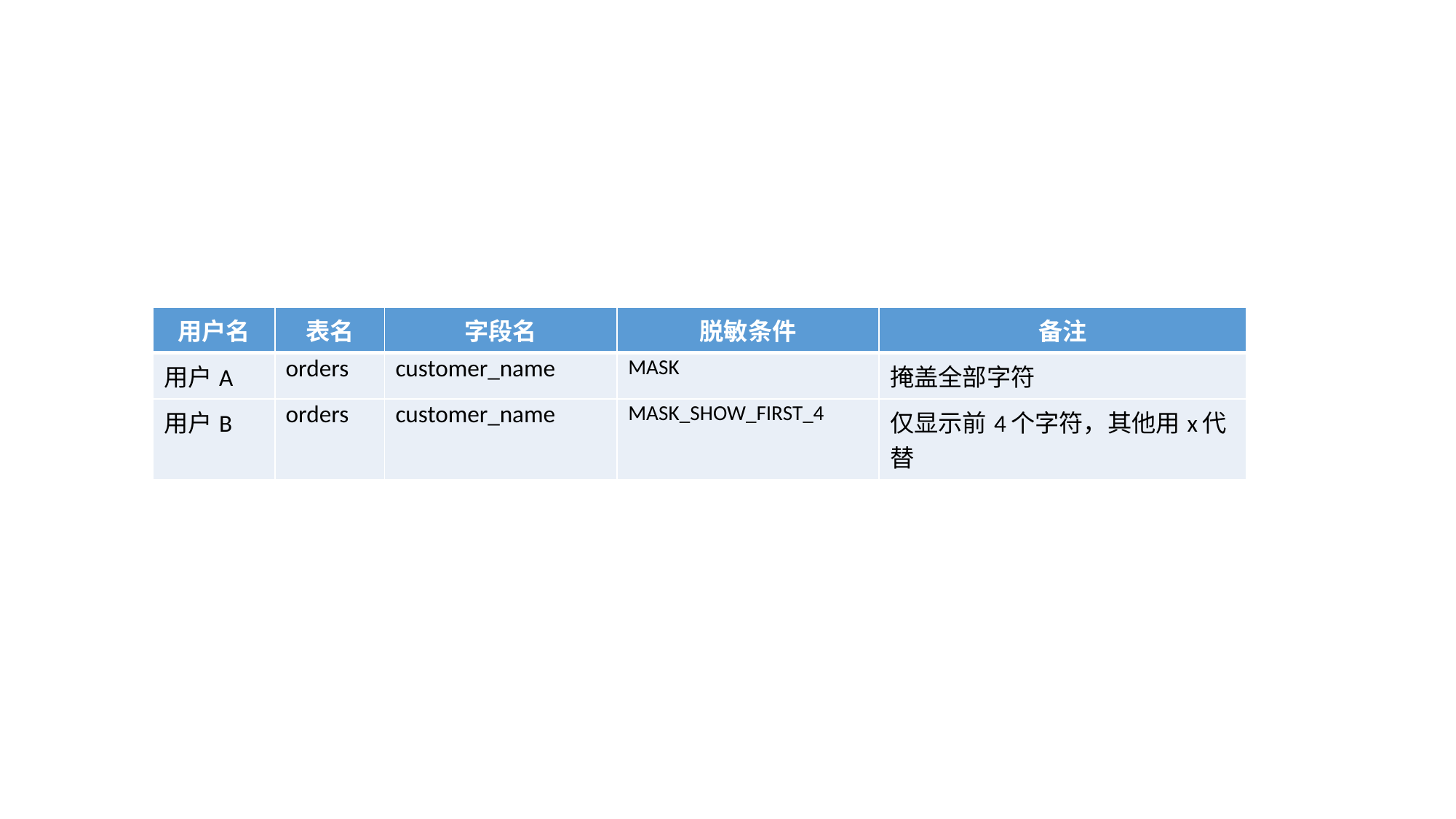

| 用户名 | 表名 | 字段名 | 脱敏条件 | 备注 |
| --- | --- | --- | --- | --- |
| 用户A | orders | customer\_name | MASK | 掩盖全部字符 |
| 用户B | orders | customer\_name | MASK\_SHOW\_FIRST\_4 | 仅显示前4个字符，其他用x代替 |